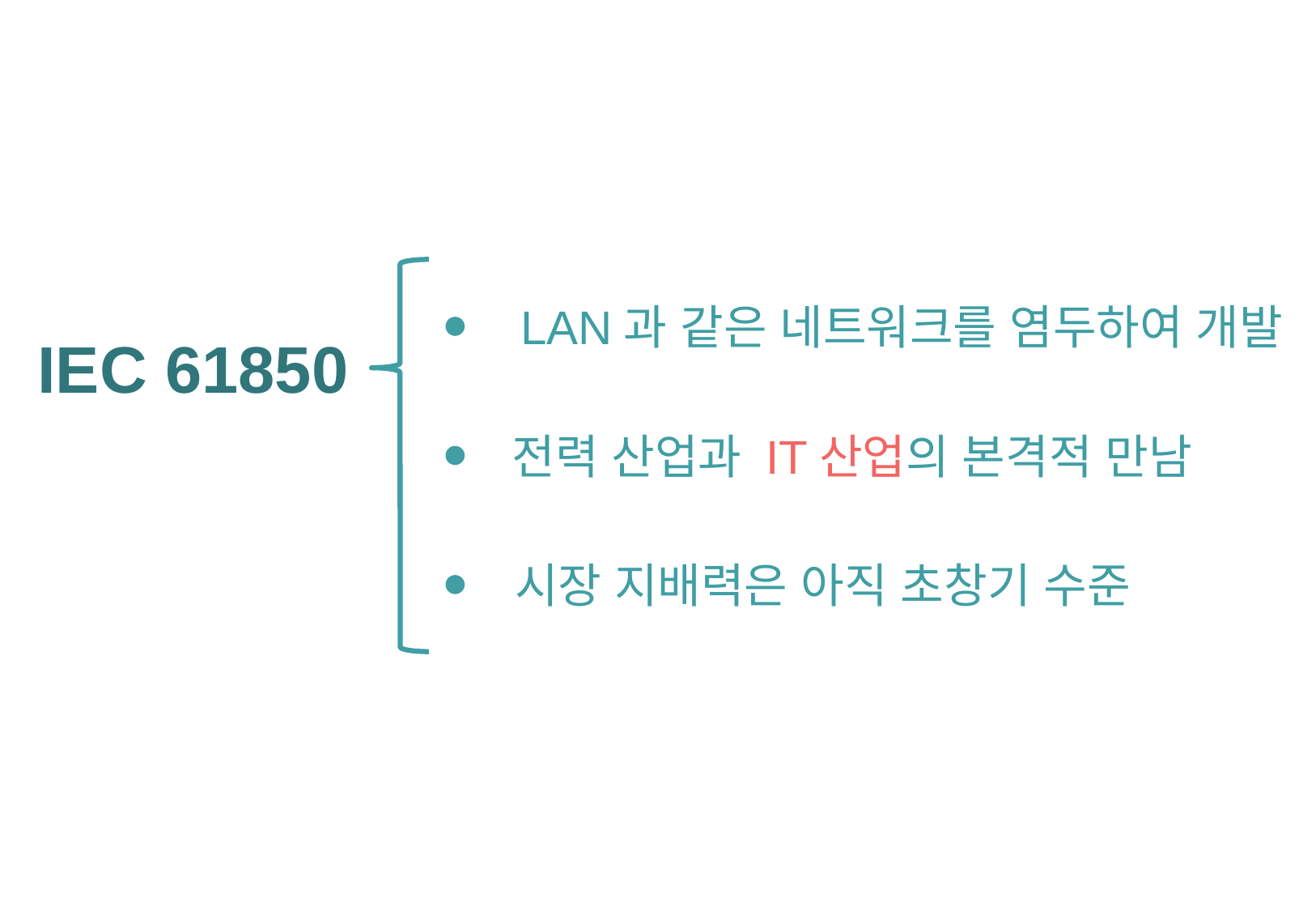

LAN과 같은 네트워크를 염두하여 개발

IEC 61850
전력 산업과 IT산업의 본격적 만남

시장 지배력은 아직 초창기 수준